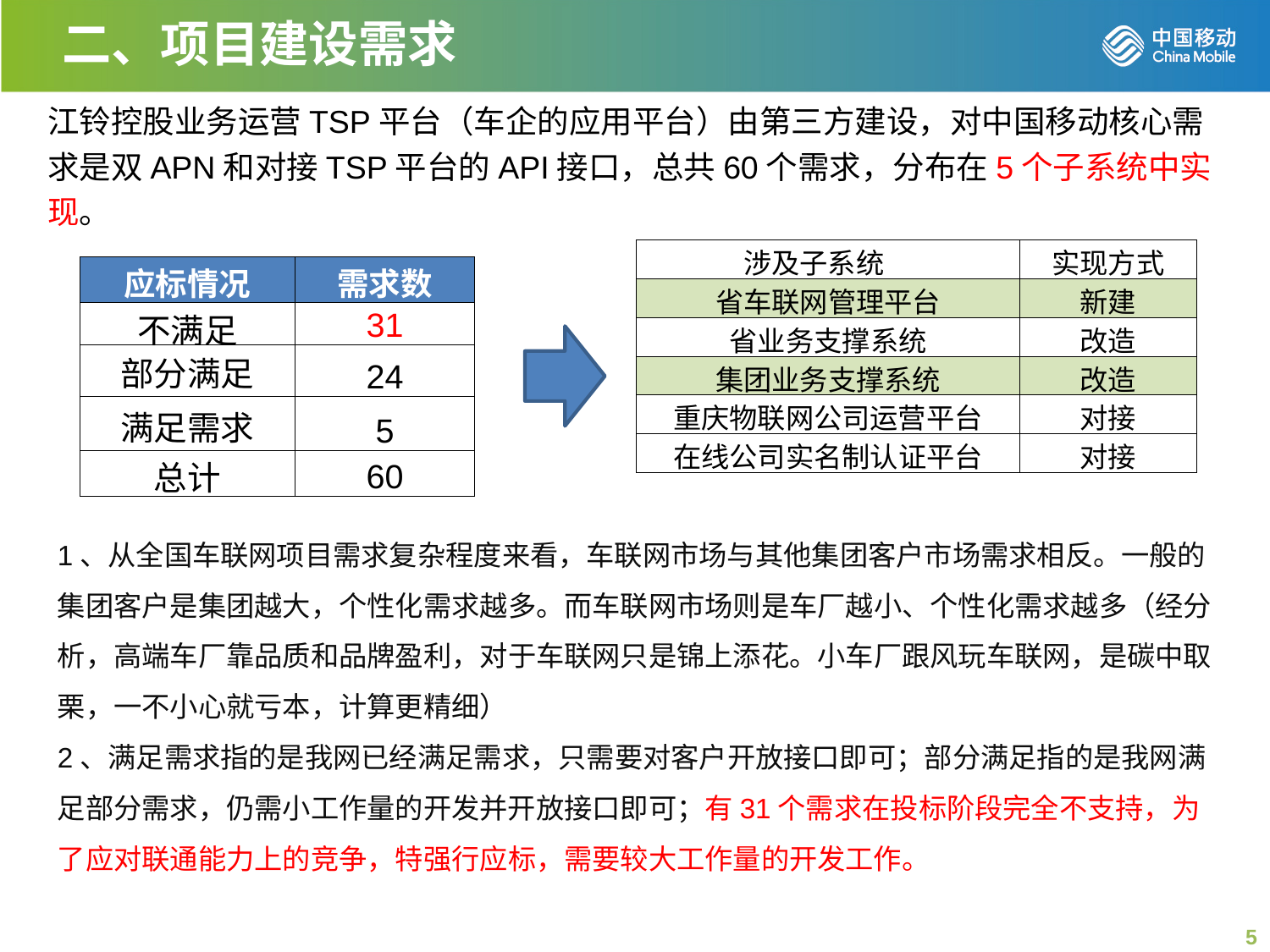

二、项目建设需求
江铃控股业务运营TSP平台（车企的应用平台）由第三方建设，对中国移动核心需求是双APN和对接TSP平台的API接口，总共60个需求，分布在5个子系统中实现。
| 涉及子系统 | 实现方式 |
| --- | --- |
| 省车联网管理平台 | 新建 |
| 省业务支撑系统 | 改造 |
| 集团业务支撑系统 | 改造 |
| 重庆物联网公司运营平台 | 对接 |
| 在线公司实名制认证平台 | 对接 |
| 应标情况 | 需求数 |
| --- | --- |
| 不满足 | 31 |
| 部分满足 | 24 |
| 满足需求 | 5 |
| 总计 | 60 |

1、从全国车联网项目需求复杂程度来看，车联网市场与其他集团客户市场需求相反。一般的集团客户是集团越大，个性化需求越多。而车联网市场则是车厂越小、个性化需求越多（经分析，高端车厂靠品质和品牌盈利，对于车联网只是锦上添花。小车厂跟风玩车联网，是碳中取栗，一不小心就亏本，计算更精细）
2、满足需求指的是我网已经满足需求，只需要对客户开放接口即可；部分满足指的是我网满足部分需求，仍需小工作量的开发并开放接口即可；有31个需求在投标阶段完全不支持，为了应对联通能力上的竞争，特强行应标，需要较大工作量的开发工作。